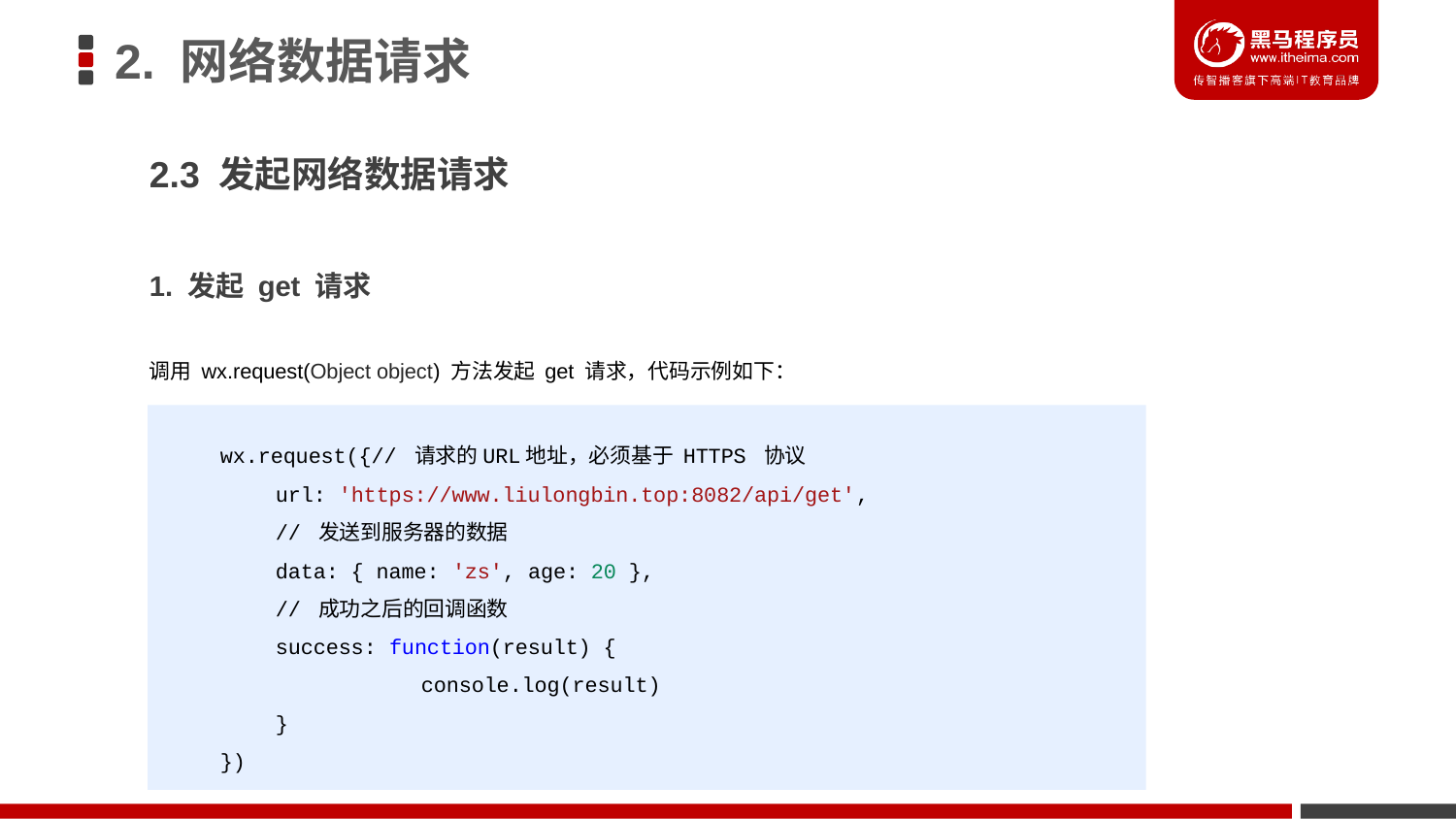

# 2. 网络数据请求
2.3 发起网络数据请求
1. 发起 get 请求
调用 wx.request(Object object) 方法发起 get 请求，代码示例如下：

wx.request({// 请求的URL地址，必须基于 HTTPS 协议
url: 'https://www.liulongbin.top:8082/api/get',
// 发送到服务器的数据
data: { name: 'zs', age: 20 },
// 成功之后的回调函数
success: function(result) {
	console.log(result)
}
})